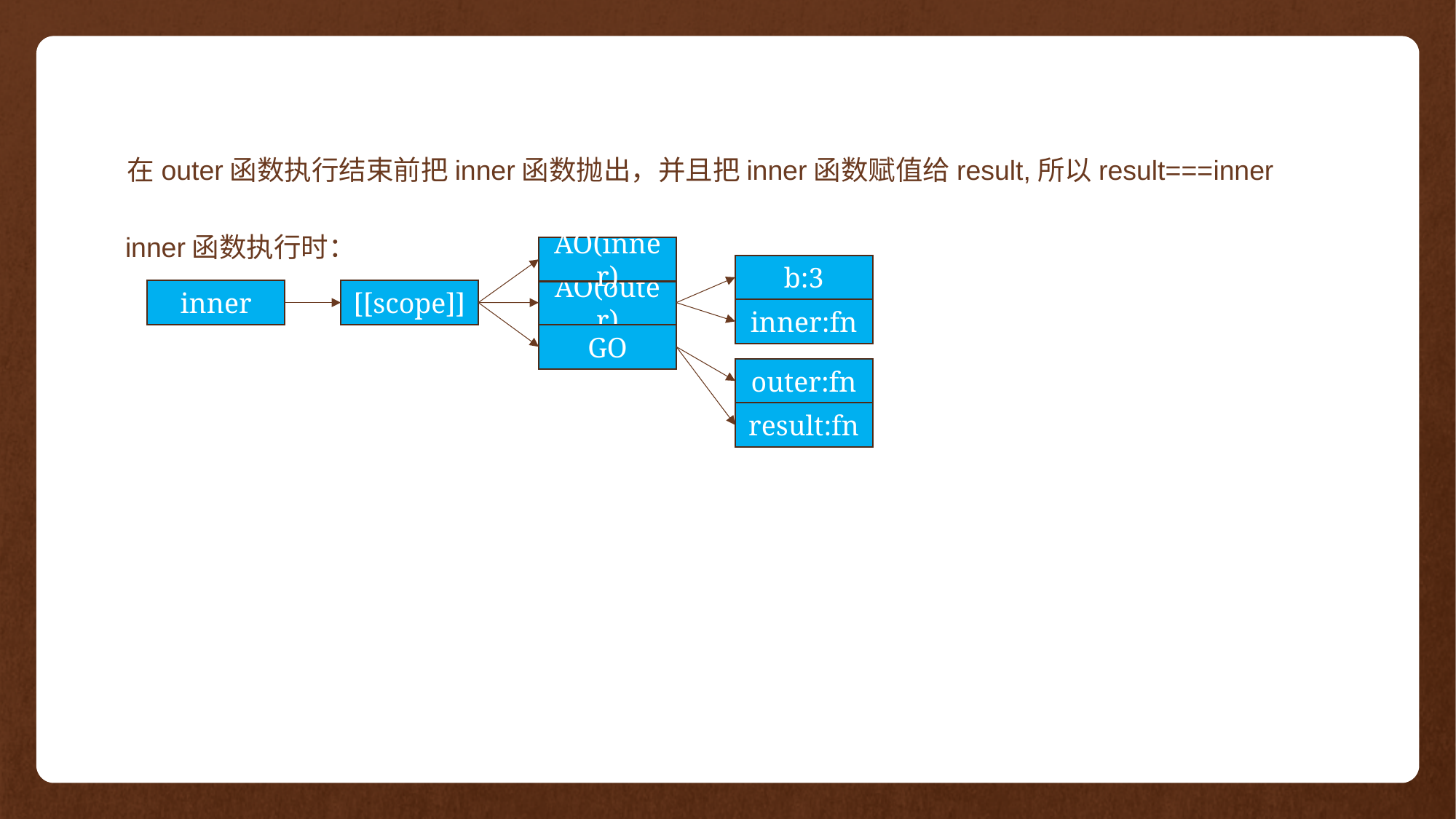

在outer函数执行结束前把inner函数抛出，并且把inner函数赋值给result,所以result===inner

   inner函数执行时：
AO(inner)
b:3
inner
[[scope]]
AO(outer)
inner:fn
GO
outer:fn
result:fn